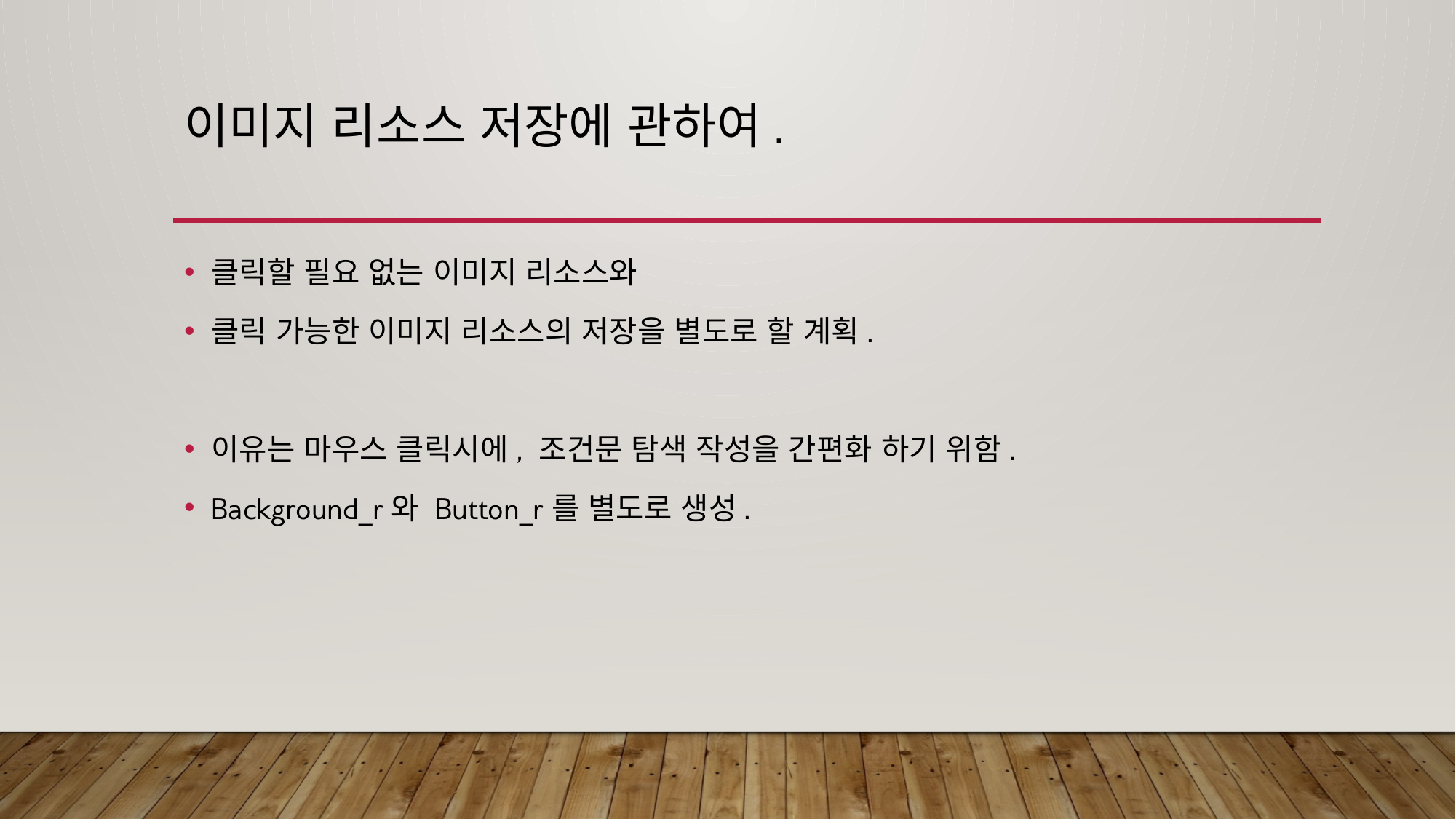

# 이미지 리소스 저장에 관하여.
클릭할 필요 없는 이미지 리소스와
클릭 가능한 이미지 리소스의 저장을 별도로 할 계획.

이유는 마우스 클릭시에, 조건문 탐색 작성을 간편화 하기 위함.
Background_r와 Button_r를 별도로 생성.